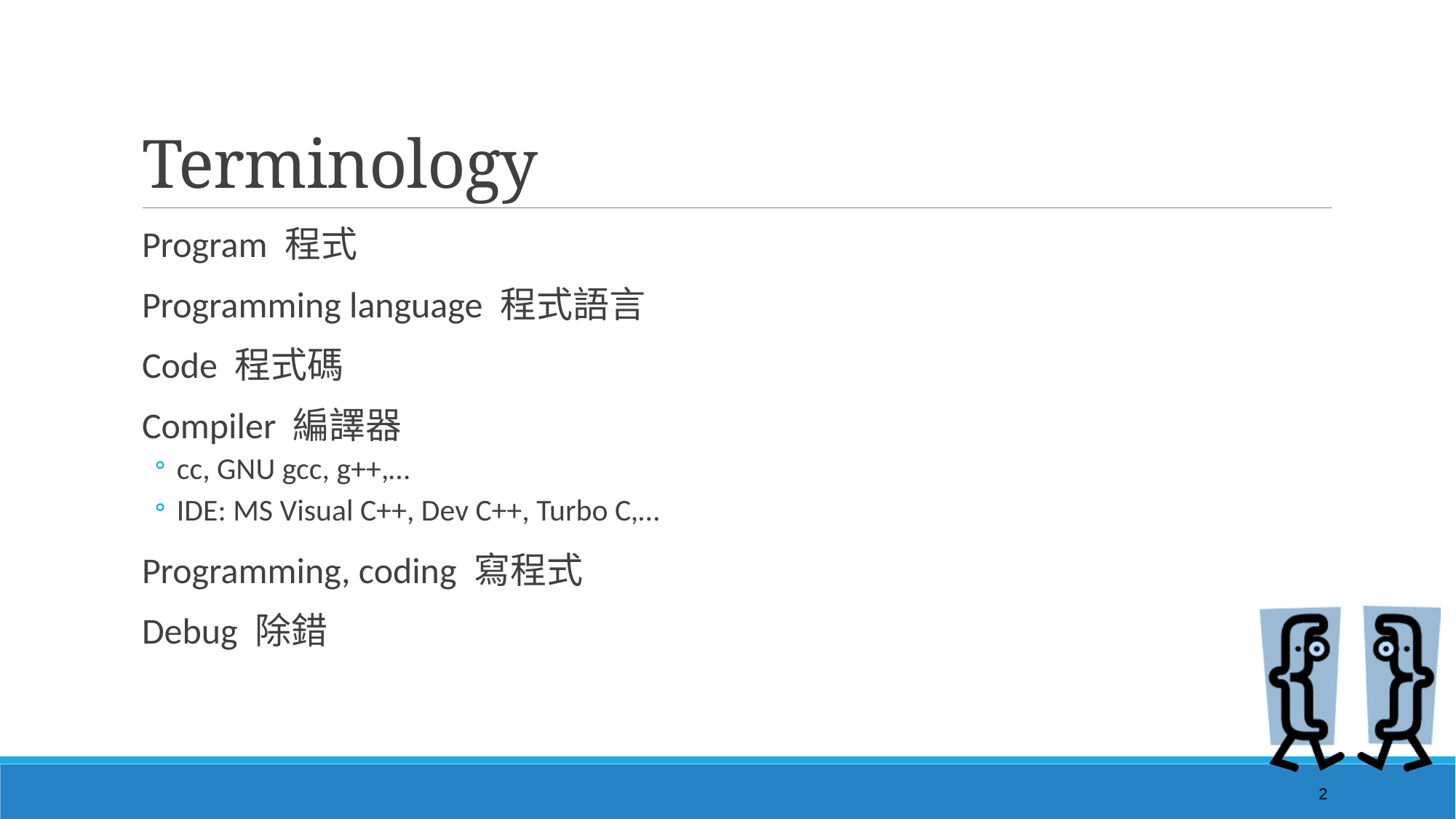

# Terminology
Program 程式
Programming language 程式語言
Code 程式碼
Compiler 編譯器
cc, GNU gcc, g++,…
IDE: MS Visual C++, Dev C++, Turbo C,…
Programming, coding 寫程式
Debug 除錯
2